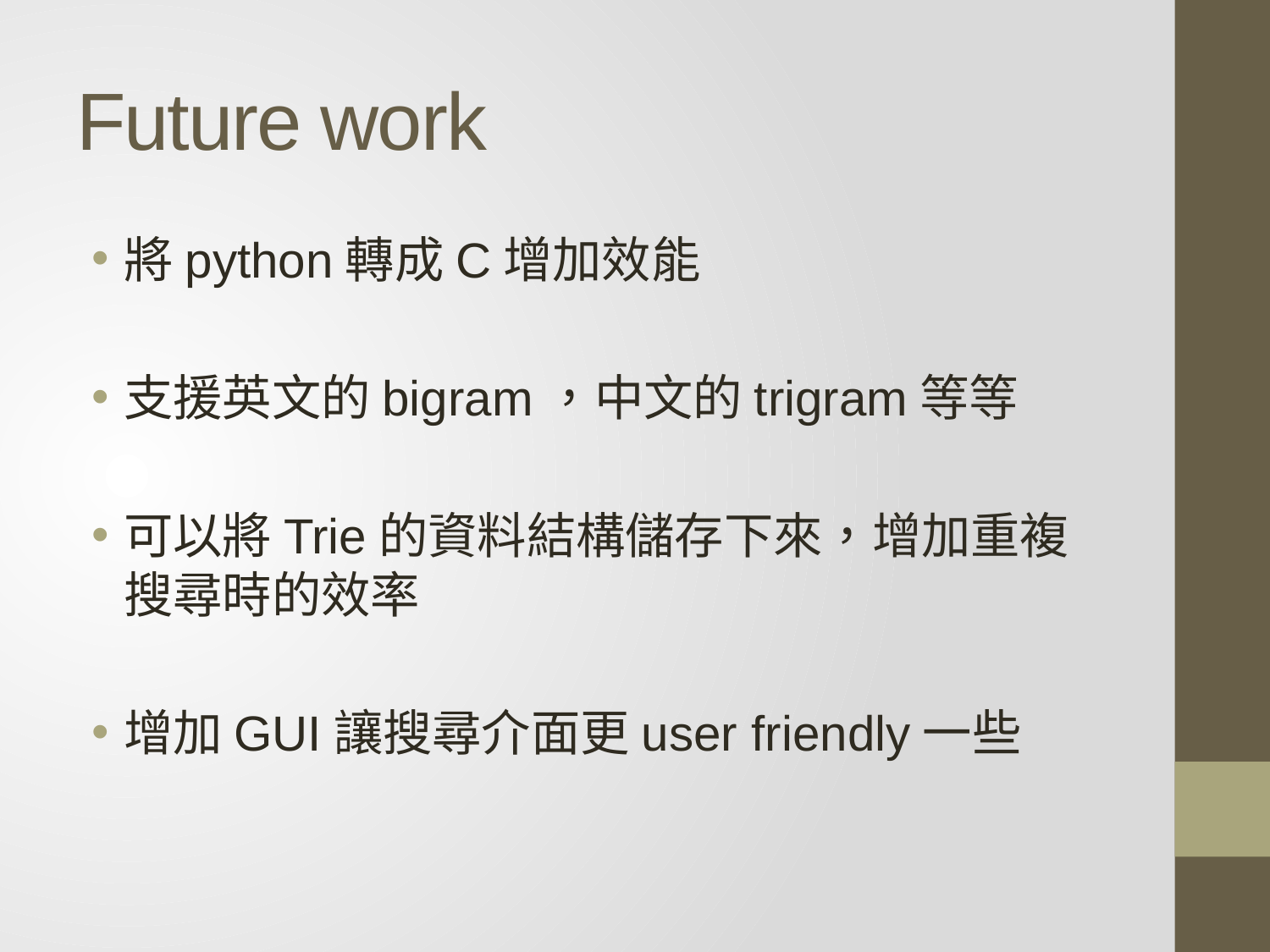

# Future work
將python轉成C增加效能

支援英文的bigram，中文的trigram等等

可以將Trie的資料結構儲存下來，增加重複搜尋時的效率

增加GUI讓搜尋介面更user friendly一些